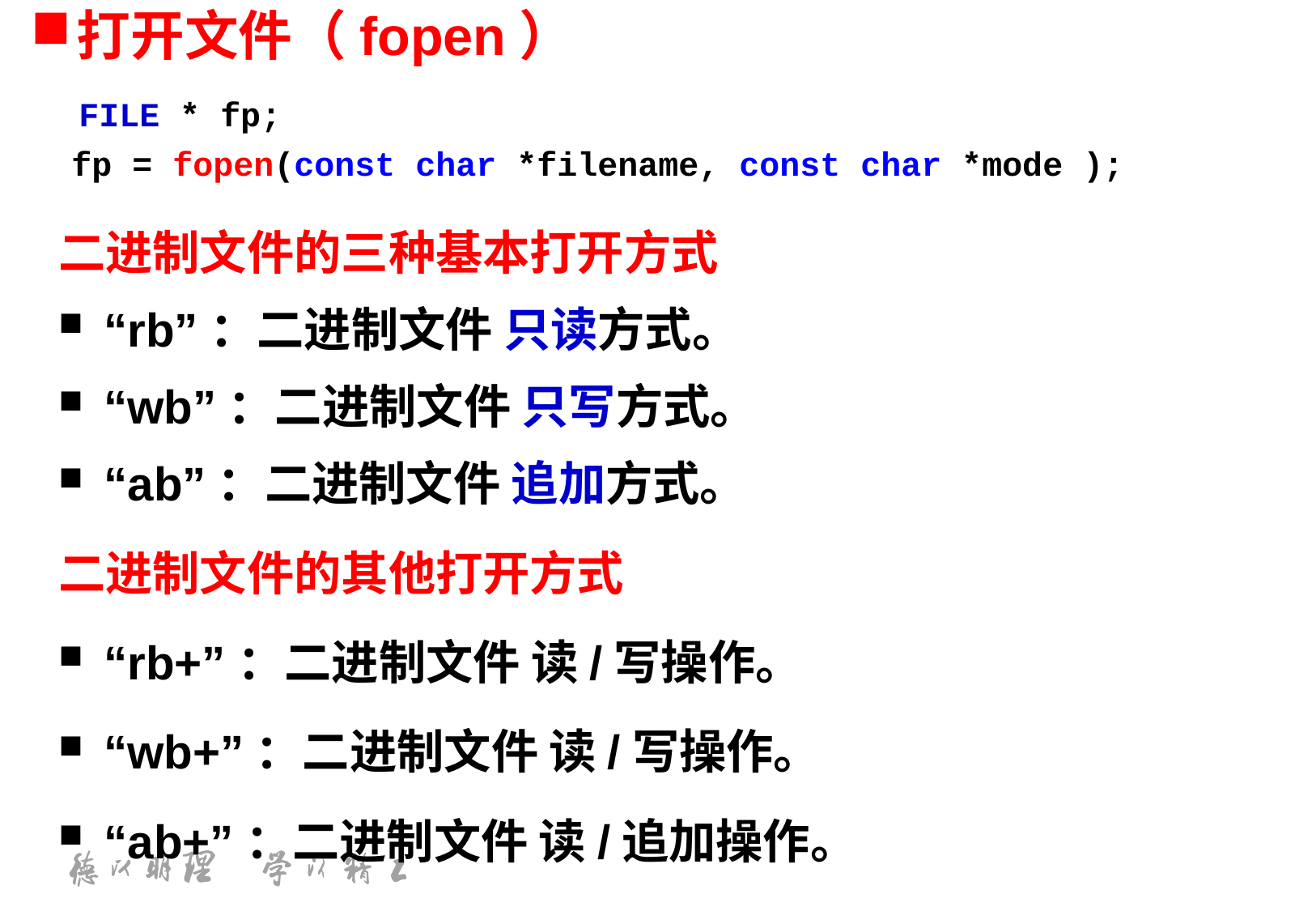

打开文件（fopen）
	FILE * fp;
  fp = fopen(const char *filename, const char *mode );
二进制文件的三种基本打开方式
“rb”：二进制文件 只读方式。
“wb”：二进制文件 只写方式。
“ab”：二进制文件 追加方式。
二进制文件的其他打开方式
“rb+”：二进制文件 读/写操作。
“wb+”：二进制文件 读/写操作。
“ab+”：二进制文件 读/追加操作。